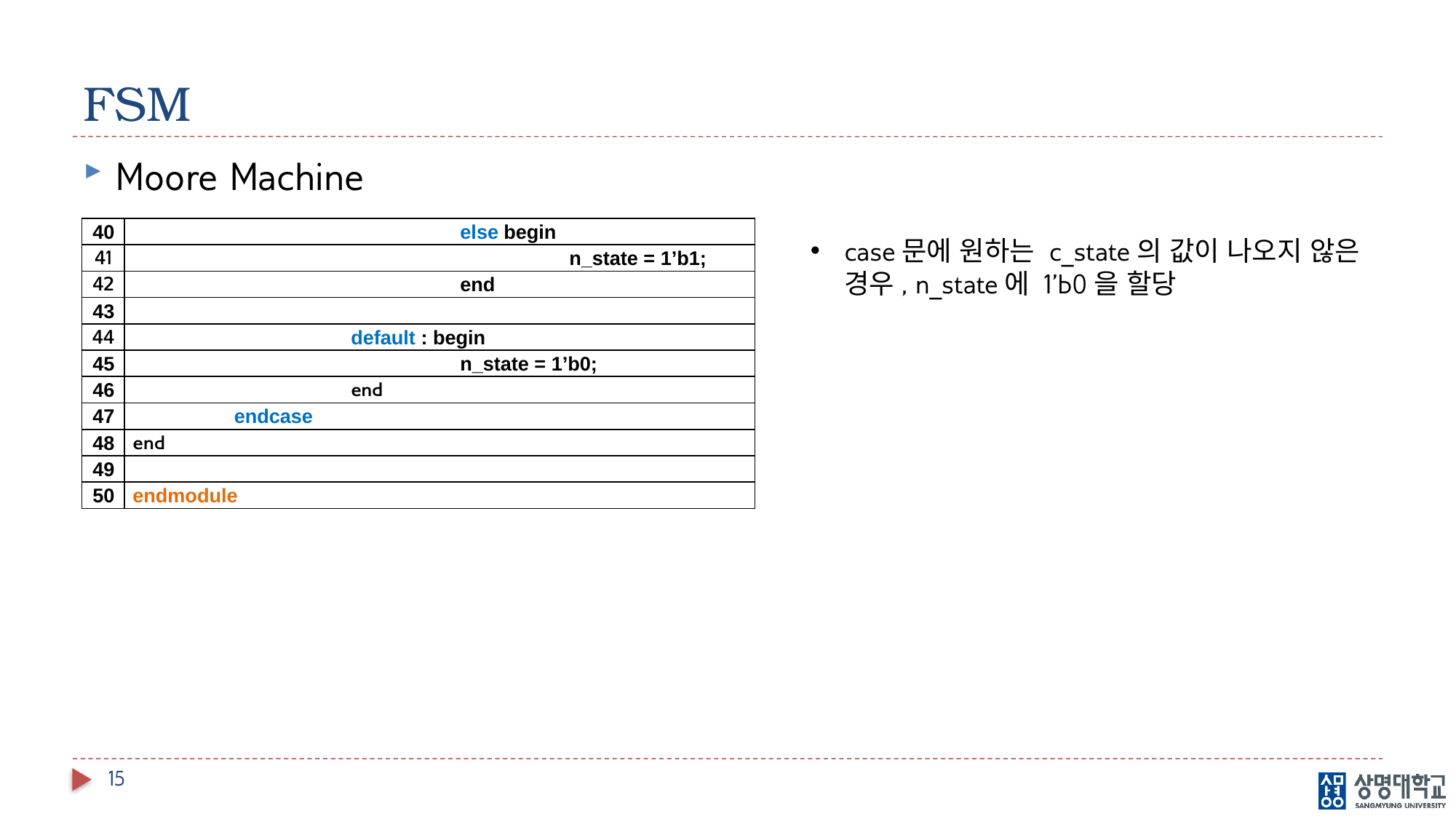

# FSM

Moore Machine
| 40 | else begin |
| --- | --- |
| 41 | n\_state = 1’b1; |
| 42 | end |
| 43 |  |
| 44 | default : begin |
| 45 | n\_state = 1’b0; |
| 46 | end |
| 47 | endcase |
| 48 | end |
| 49 |  |
| 50 | endmodule |
case문에 원하는 c_state의 값이 나오지 않은 경우, n_state에 1’b0을 할당

15